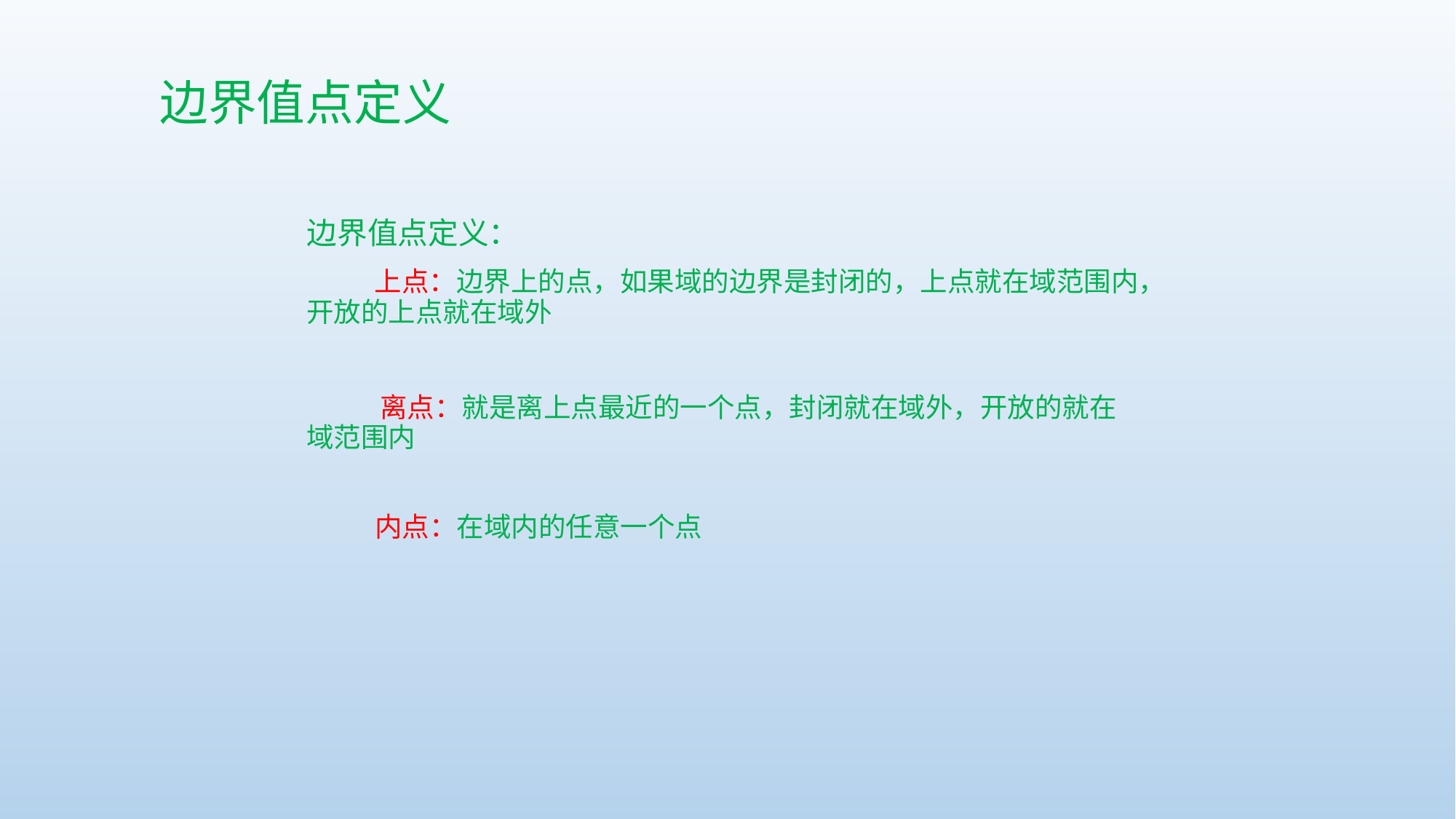

# 边界值点定义
边界值点定义：
         上点：边界上的点，如果域的边界是封闭的，上点就在域范围内，开放的上点就在域外

          离点：就是离上点最近的一个点，封闭就在域外，开放的就在域范围内

          内点：在域内的任意一个点